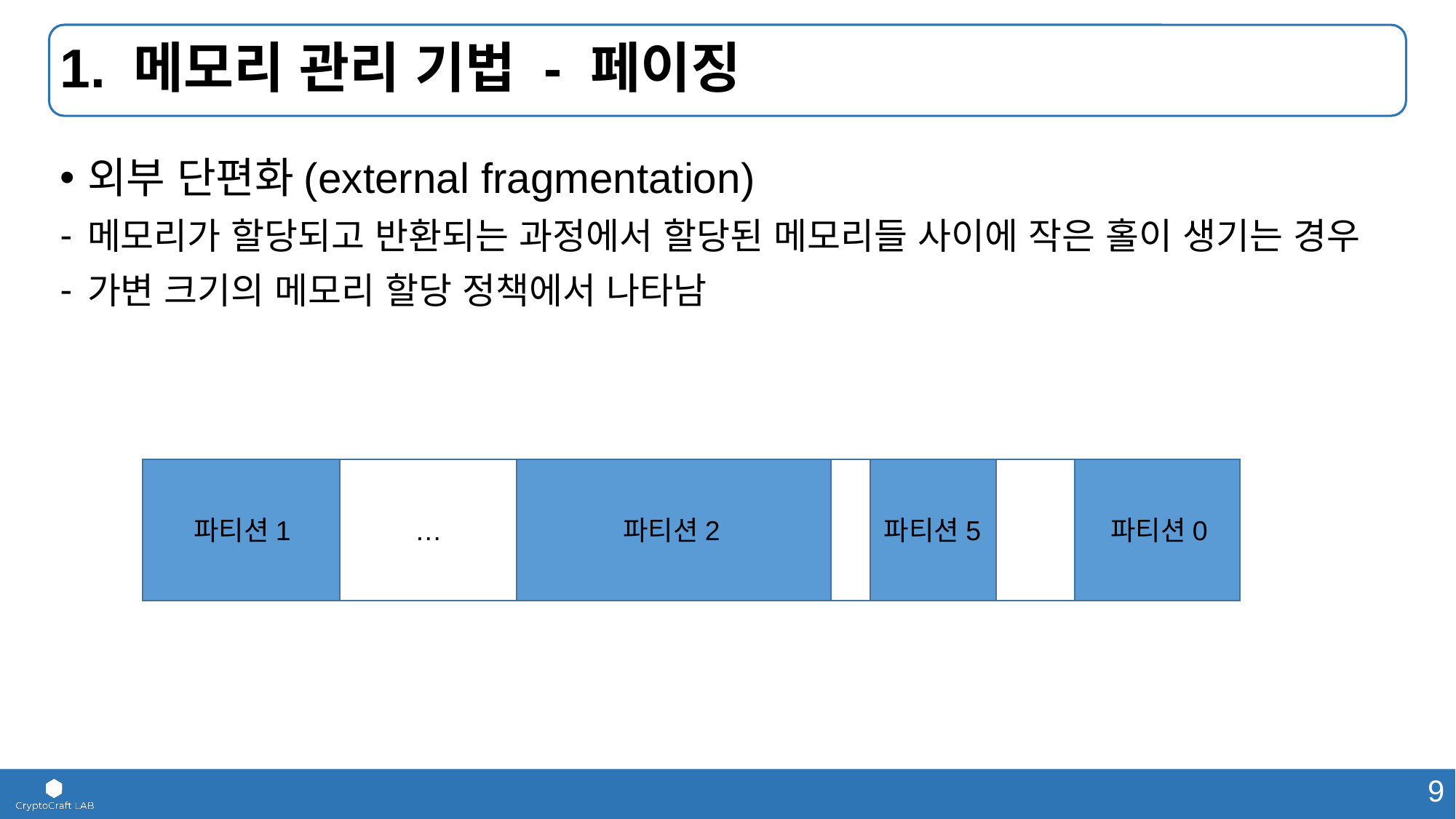

# 1. 메모리 관리 기법 - 페이징
외부 단편화(external fragmentation)
메모리가 할당되고 반환되는 과정에서 할당된 메모리들 사이에 작은 홀이 생기는 경우
가변 크기의 메모리 할당 정책에서 나타남

…

파티션1
파티션2
파티션5
파티션0